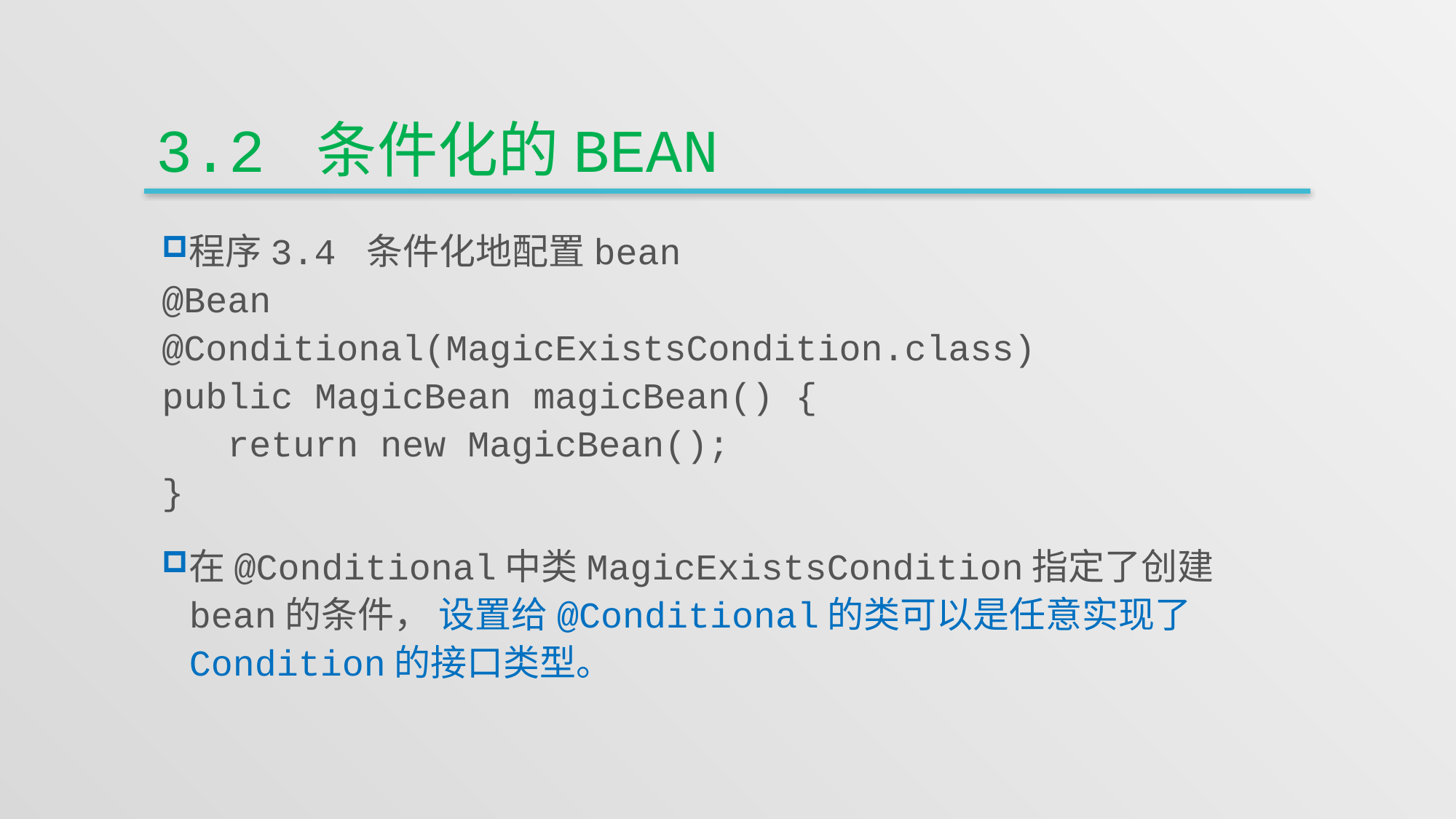

# 3.2 条件化的bean
程序3.4 条件化地配置bean
@Bean
@Conditional(MagicExistsCondition.class)
public MagicBean magicBean() {
   return new MagicBean();
}
在@Conditional中类MagicExistsCondition指定了创建bean的条件， 设置给@Conditional的类可以是任意实现了Condition的接口类型。